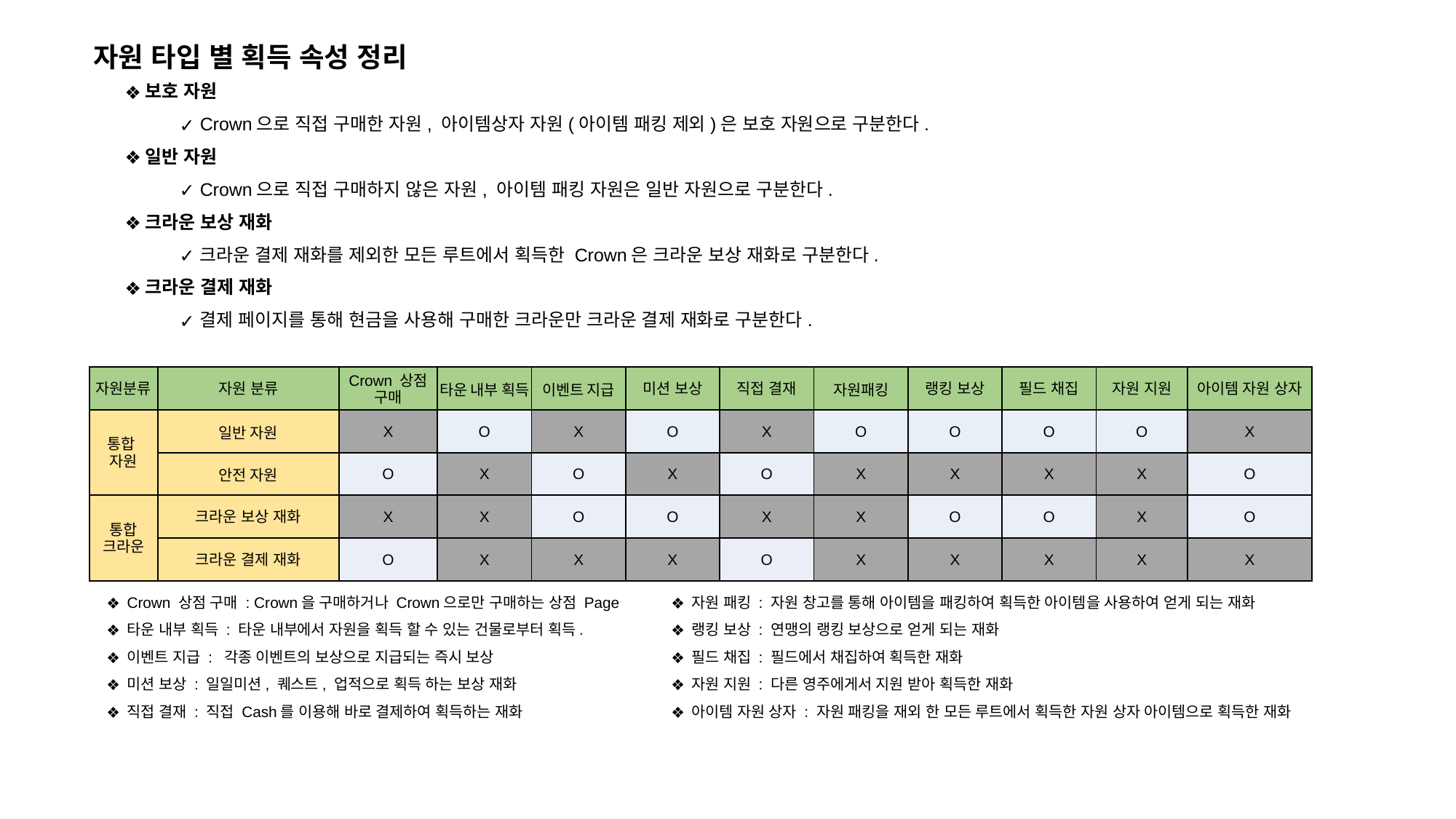

자원 타입 별 획득 속성 정리

보호 자원
Crown으로 직접 구매한 자원, 아이템상자 자원(아이템 패킹 제외)은 보호 자원으로 구분한다.
일반 자원
Crown으로 직접 구매하지 않은 자원, 아이템 패킹 자원은 일반 자원으로 구분한다.
크라운 보상 재화
크라운 결제 재화를 제외한 모든 루트에서 획득한 Crown은 크라운 보상 재화로 구분한다.
크라운 결제 재화
결제 페이지를 통해 현금을 사용해 구매한 크라운만 크라운 결제 재화로 구분한다.
| 자원분류 | 자원 분류 | Crown 상점 구매 | 타운 내부 획득 | 이벤트 지급 | 미션 보상 | 직접 결재 | 자원패킹 | 랭킹 보상 | 필드 채집 | 자원 지원 | 아이템 자원 상자 |
| --- | --- | --- | --- | --- | --- | --- | --- | --- | --- | --- | --- |
| 통합 자원 | 일반 자원 | X | O | X | O | X | O | O | O | O | X |
|  | 안전 자원 | O | X | O | X | O | X | X | X | X | O |
| 통합 크라운 | 크라운 보상 재화 | X | X | O | O | X | X | O | O | X | O |
|  | 크라운 결제 재화 | O | X | X | X | O | X | X | X | X | X |
Crown 상점 구매 : Crown을 구매하거나 Crown으로만 구매하는 상점 Page
타운 내부 획득 : 타운 내부에서 자원을 획득 할 수 있는 건물로부터 획득.
이벤트 지급 :  각종 이벤트의 보상으로 지급되는 즉시 보상
미션 보상 : 일일미션, 퀘스트, 업적으로 획득 하는 보상 재화
직접 결재 : 직접 Cash를 이용해 바로 결제하여 획득하는 재화

자원 패킹 : 자원 창고를 통해 아이템을 패킹하여 획득한 아이템을 사용하여 얻게 되는 재화
랭킹 보상 : 연맹의 랭킹 보상으로 얻게 되는 재화
필드 채집 : 필드에서 채집하여 획득한 재화
자원 지원 : 다른 영주에게서 지원 받아 획득한 재화
아이템 자원 상자 : 자원 패킹을 재외 한 모든 루트에서 획득한 자원 상자 아이템으로 획득한 재화